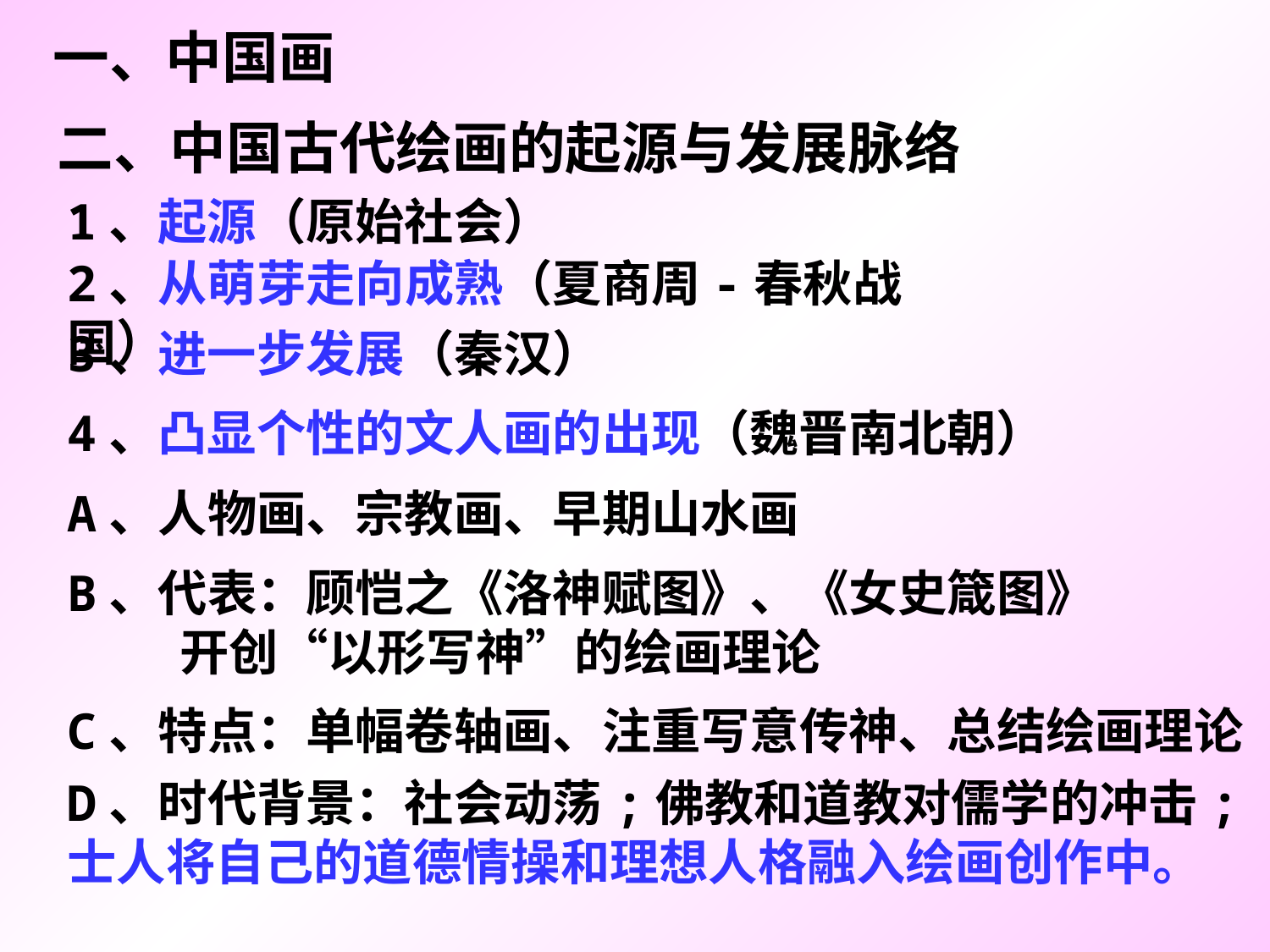

一、中国画
二、中国古代绘画的起源与发展脉络
1、起源（原始社会）
2、从萌芽走向成熟（夏商周-春秋战国）
3、进一步发展（秦汉）
4、凸显个性的文人画的出现（魏晋南北朝）
A、人物画、宗教画、早期山水画
B、代表：顾恺之《洛神赋图》、《女史箴图》
         开创“以形写神”的绘画理论
C、特点：单幅卷轴画、注重写意传神、总结绘画理论
D、时代背景：社会动荡;佛教和道教对儒学的冲击;士人将自己的道德情操和理想人格融入绘画创作中。